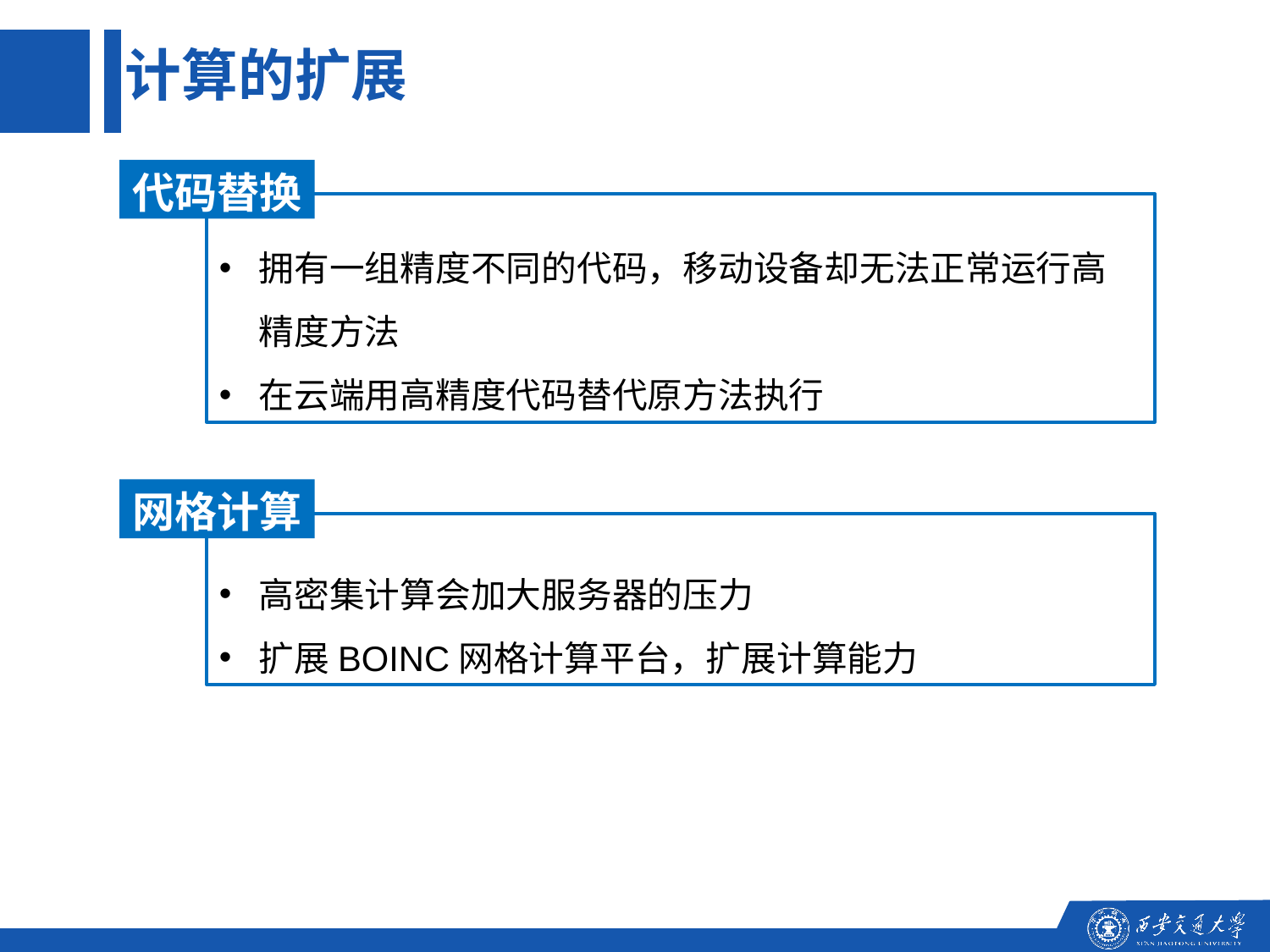

计算的扩展
代码替换

拥有一组精度不同的代码，移动设备却无法正常运行高精度方法
在云端用高精度代码替代原方法执行

网格计算

高密集计算会加大服务器的压力
扩展BOINC网格计算平台，扩展计算能力